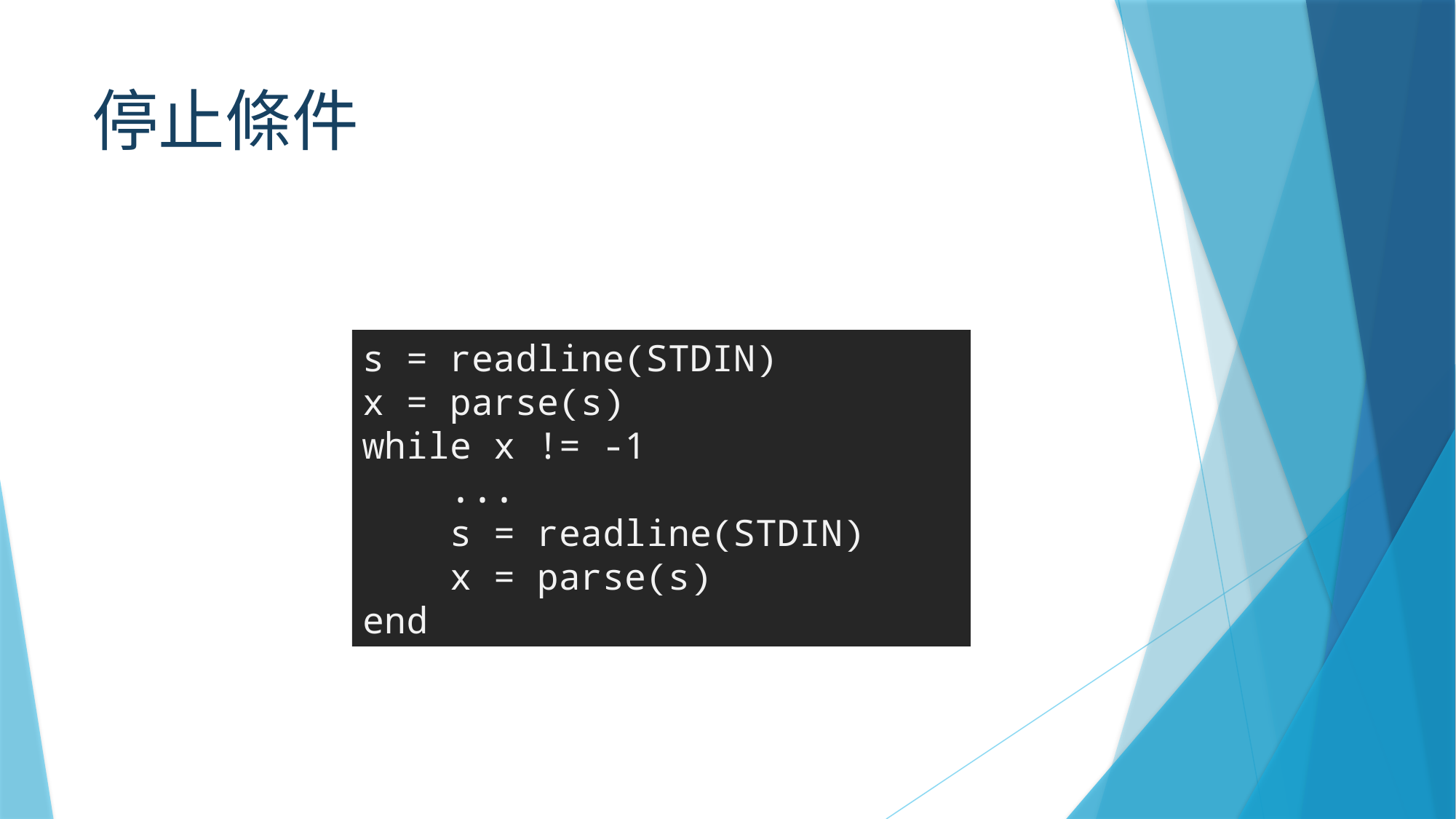

# 停止條件

s = readline(STDIN)
x = parse(s)
while x != -1
    ...
    s = readline(STDIN)
    x = parse(s)
end